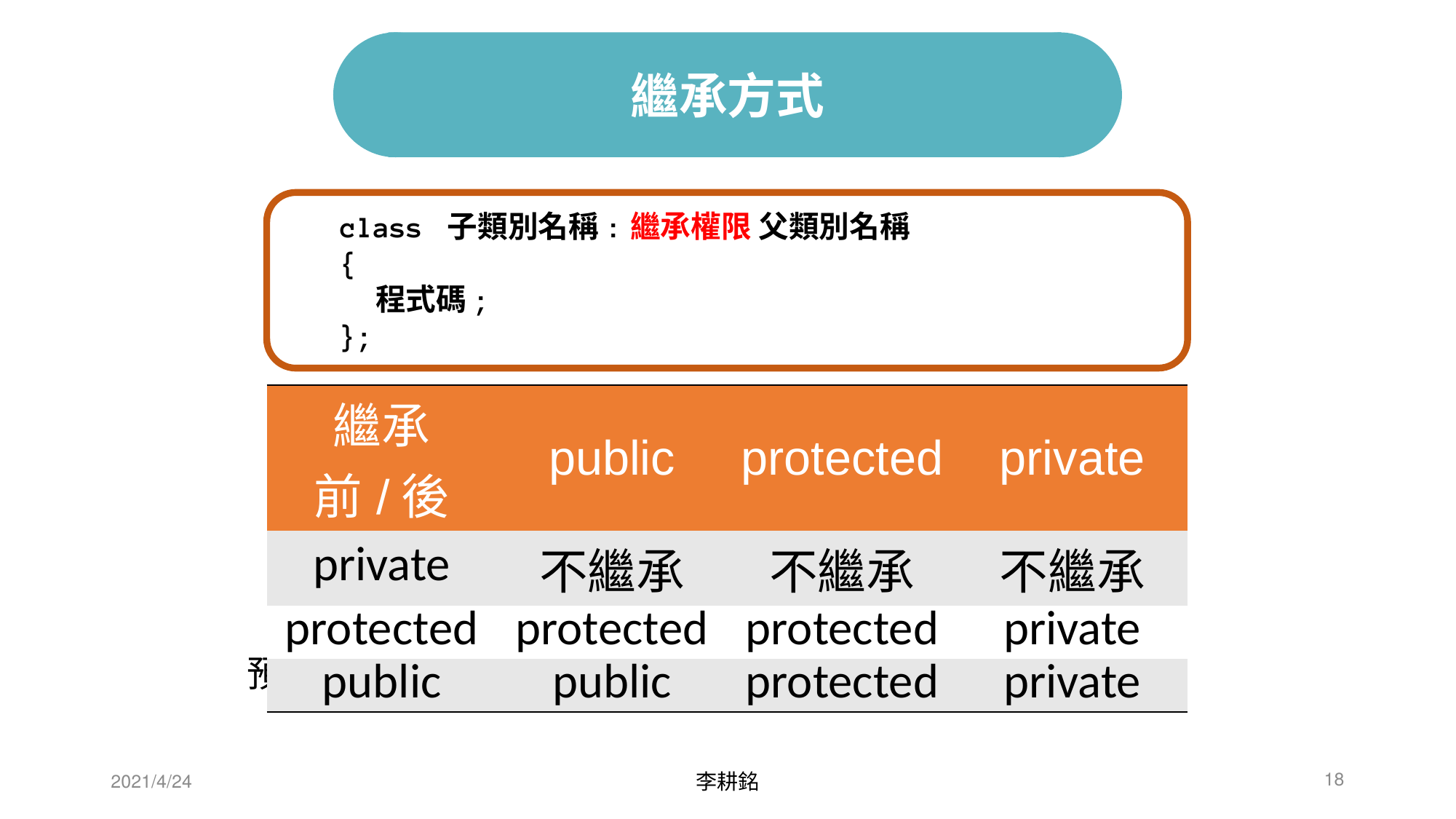

# 繼承方式
class 子類別名稱:繼承權限 父類別名稱
{
    程式碼;
};
| 繼承前/後 | public | protected | private |
| --- | --- | --- | --- |
| private | 不繼承 | 不繼承 | 不繼承 |
| protected | protected | protected | private |
| public | public | protected | private |
預設繼承方式是protected
2021/4/24
李耕銘
18